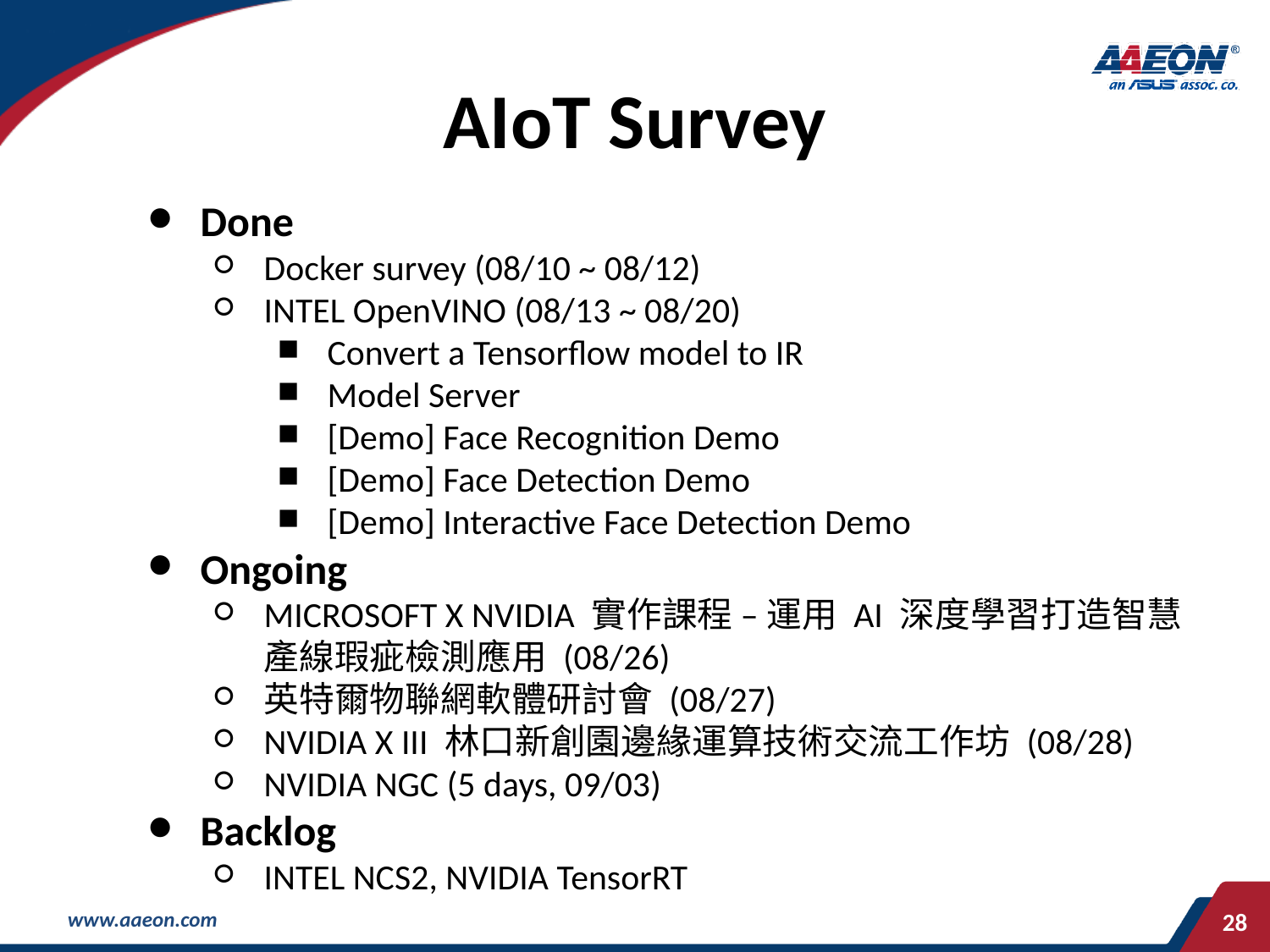

# AIoT Survey
Done
Docker survey (08/10 ~ 08/12)
INTEL OpenVINO (08/13 ~ 08/20)
Convert a Tensorflow model to IR
Model Server
[Demo] Face Recognition Demo
[Demo] Face Detection Demo
[Demo] Interactive Face Detection Demo
Ongoing
MICROSOFT X NVIDIA 實作課程 – 運用 AI 深度學習打造智慧產線瑕疵檢測應用 (08/26)
英特爾物聯網軟體研討會 (08/27)
NVIDIA X III 林口新創園邊緣運算技術交流工作坊 (08/28)
NVIDIA NGC (5 days, 09/03)
Backlog
INTEL NCS2, NVIDIA TensorRT
28